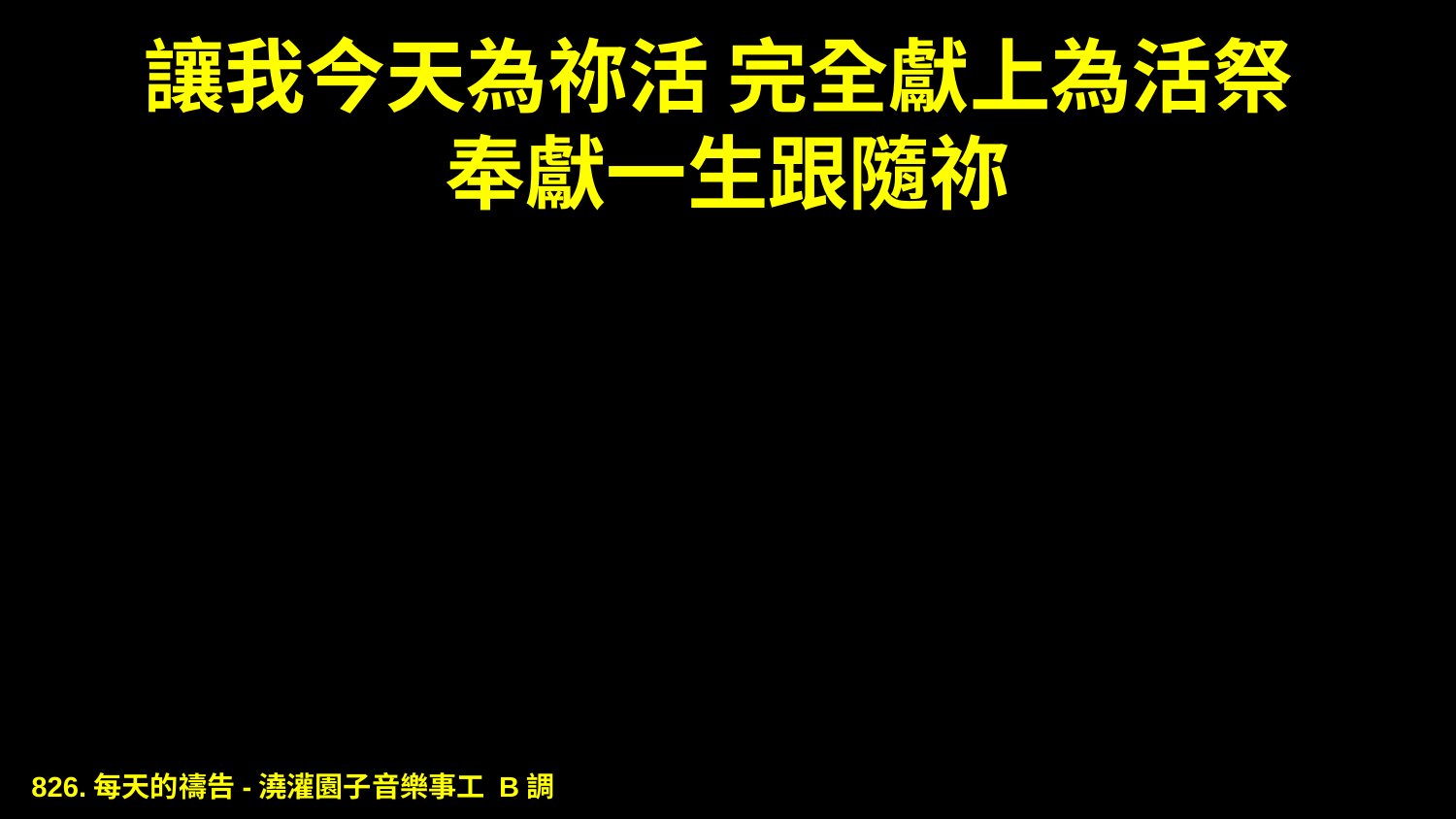

# 讓我今天為祢活 完全獻上為活祭 奉獻一生跟隨祢
826.每天的禱告-澆灌園子音樂事工 B調